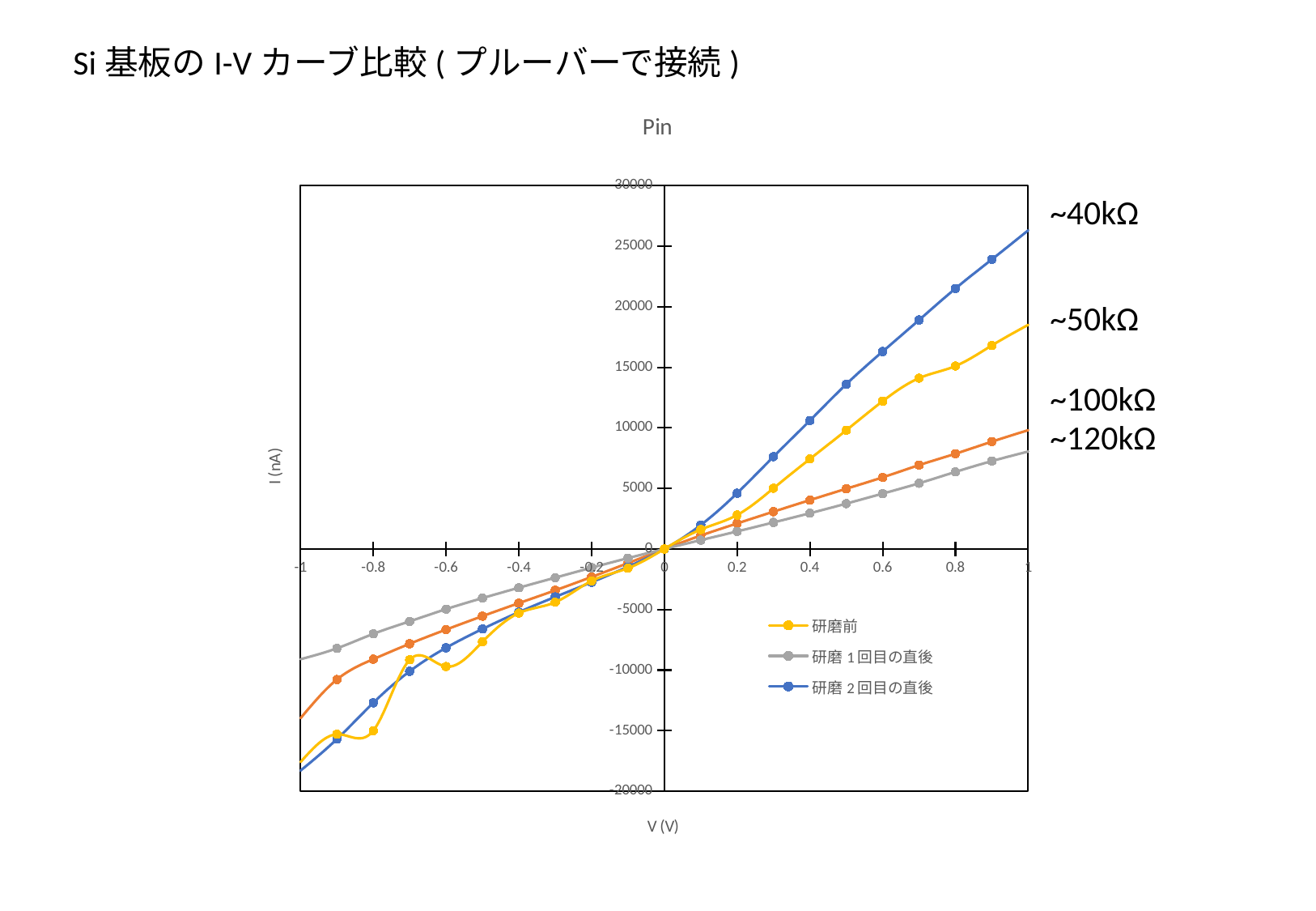

Si基板のI-Vカーブ比較(プルーバーで接続)

### Chart: Pin

| Category | 研磨前 | 研磨1回目の直後 | 研磨2回目の直後 | 研磨2回目の1日後 |
|---|---|---|---|---|
~40kΩ
~50kΩ
~100kΩ
~120kΩ